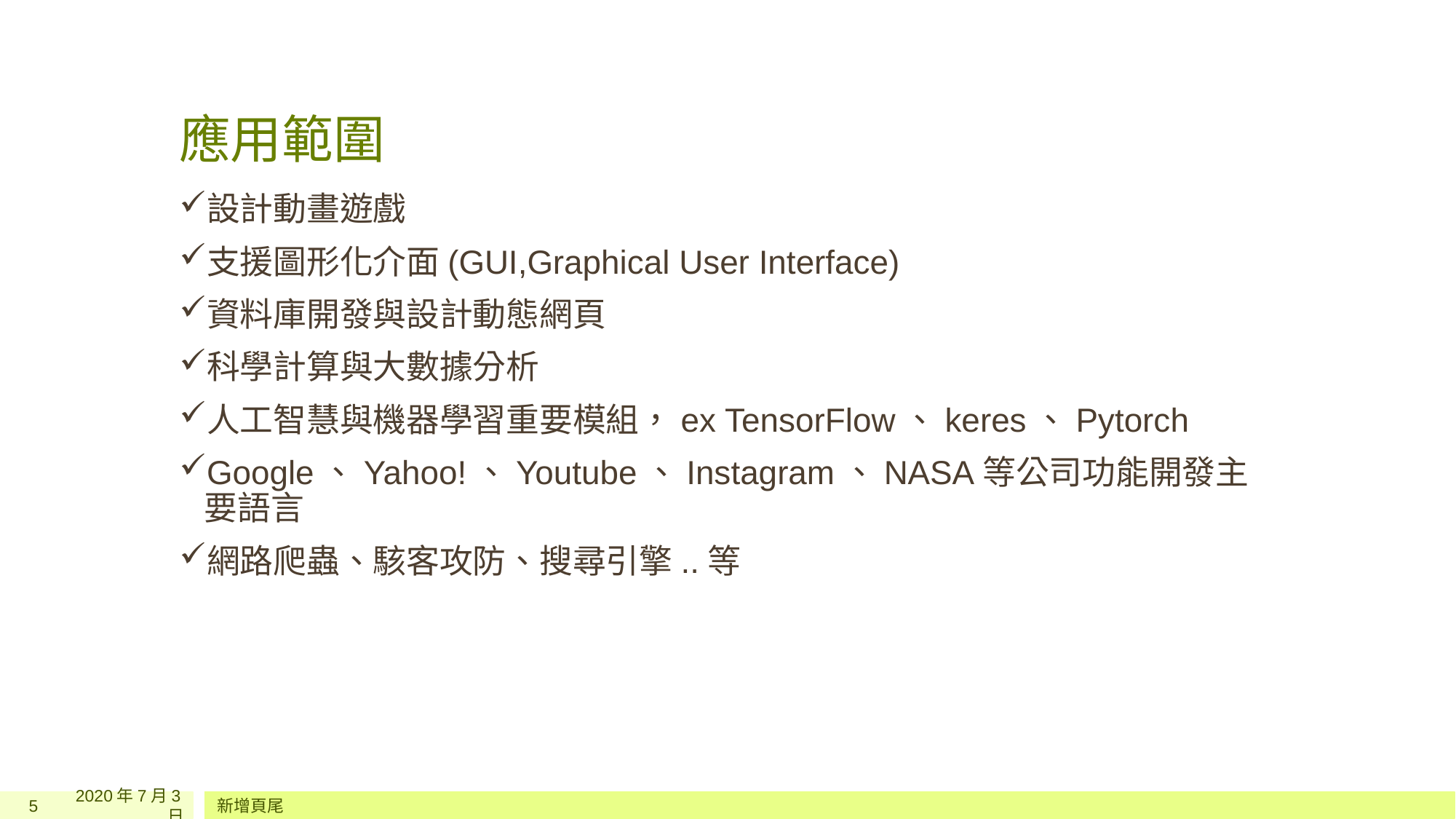

# 應用範圍
設計動畫遊戲
支援圖形化介面(GUI,Graphical User Interface)
資料庫開發與設計動態網頁
科學計算與大數據分析
人工智慧與機器學習重要模組，ex TensorFlow、keres、Pytorch
Google、Yahoo!、Youtube、Instagram、NASA等公司功能開發主要語言
網路爬蟲、駭客攻防、搜尋引擎..等
5
2020年7月3日
新增頁尾